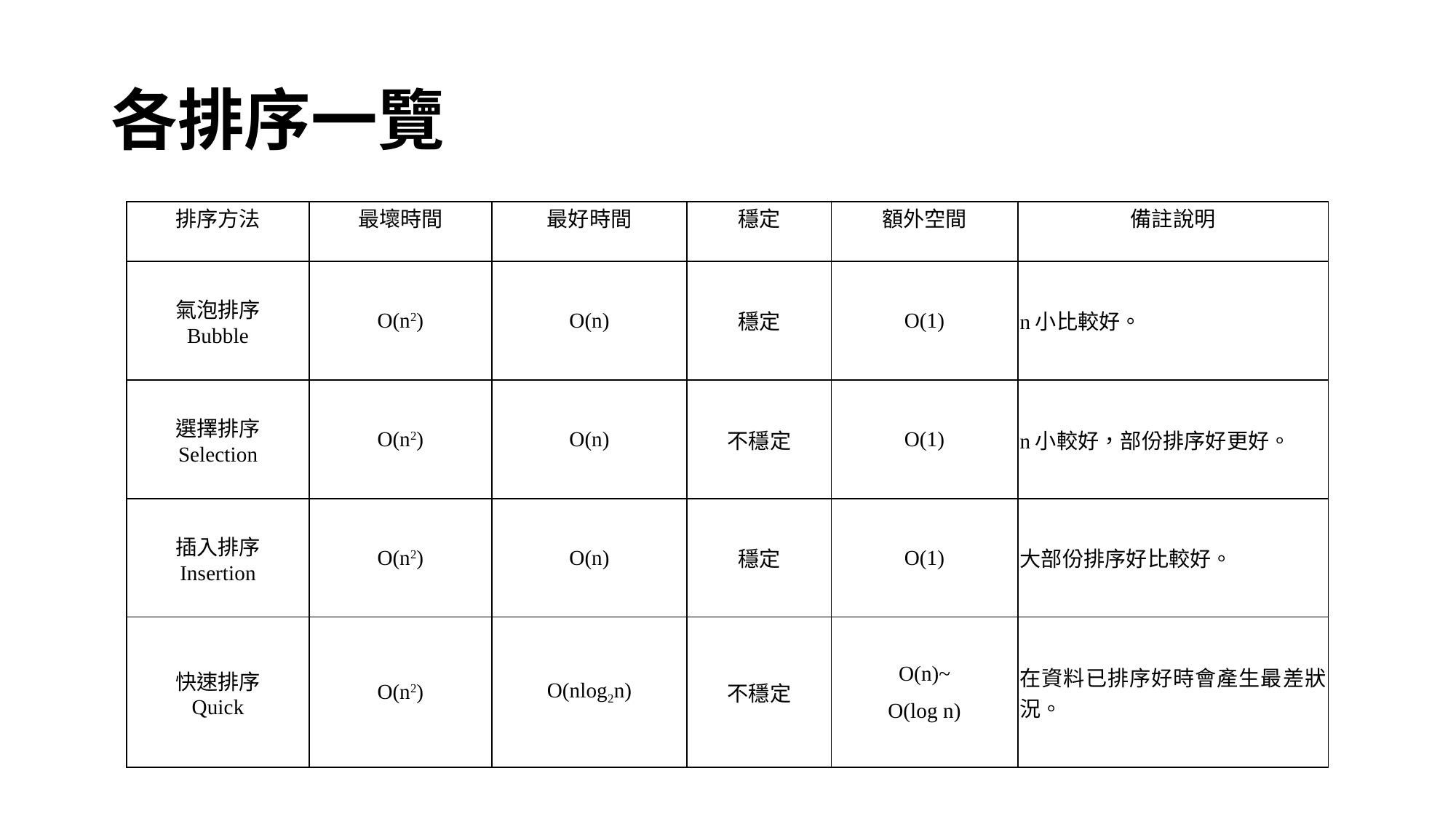

# 各排序一覽
| 排序方法 | 最壞時間 | 最好時間 | 穩定 | 額外空間 | 備註說明 |
| --- | --- | --- | --- | --- | --- |
| 氣泡排序 Bubble | O(n2) | O(n) | 穩定 | O(1) | n小比較好。 |
| 選擇排序 Selection | O(n2) | O(n) | 不穩定 | O(1) | n小較好，部份排序好更好。 |
| 插入排序 Insertion | O(n2) | O(n) | 穩定 | O(1) | 大部份排序好比較好。 |
| 快速排序 Quick | O(n2) | O(nlog2n) | 不穩定 | O(n)~ O(log n) | 在資料已排序好時會產生最差狀況。 |